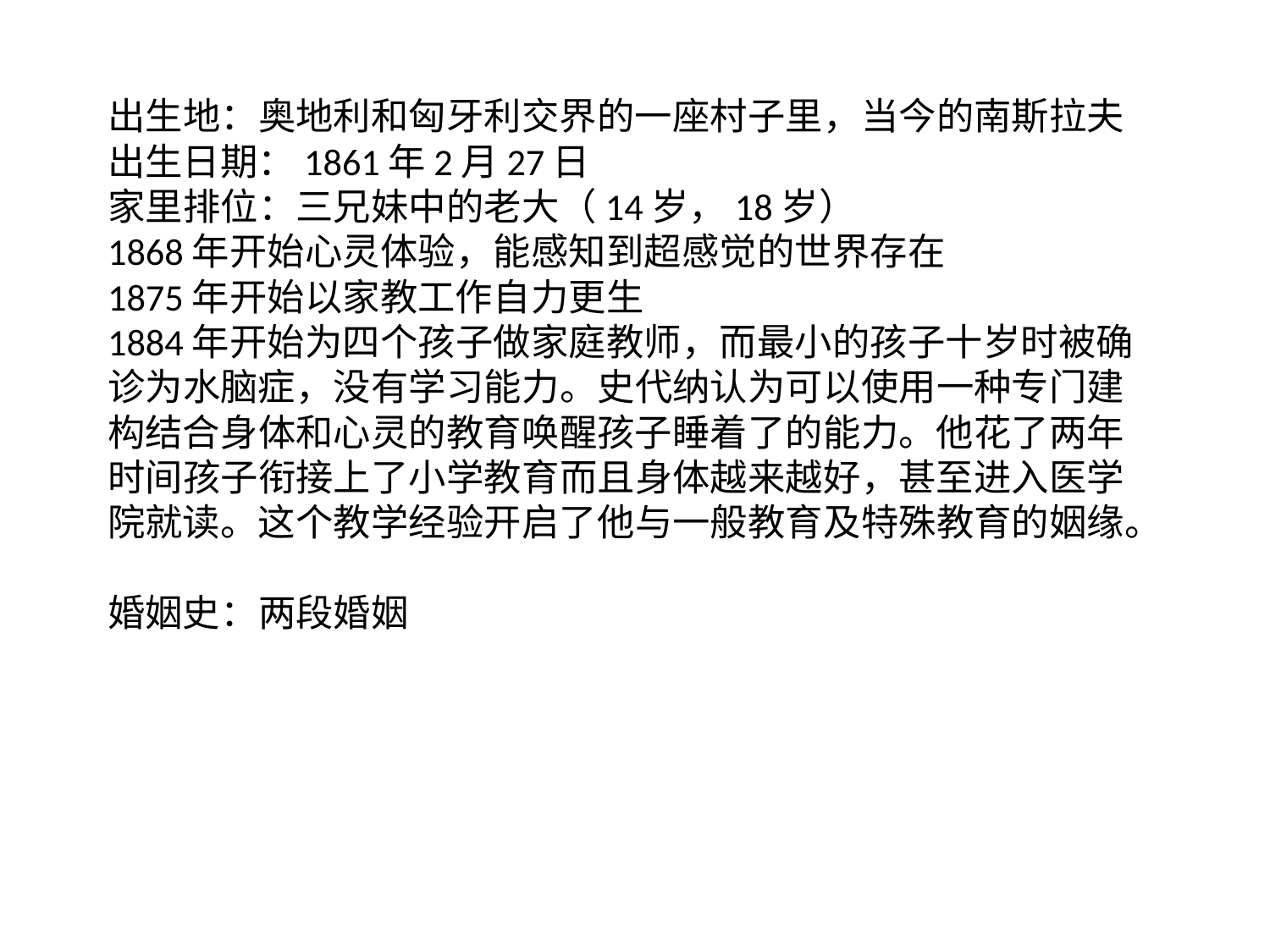

# 出生地：奥地利和匈牙利交界的一座村子里，当今的南斯拉夫 出生日期：1861年2月27日 家里排位：三兄妹中的老大（14岁，18岁） 1868年开始心灵体验，能感知到超感觉的世界存在 1875年开始以家教工作自力更生 1884年开始为四个孩子做家庭教师，而最小的孩子十岁时被确诊为水脑症，没有学习能力。史代纳认为可以使用一种专门建构结合身体和心灵的教育唤醒孩子睡着了的能力。他花了两年时间孩子衔接上了小学教育而且身体越来越好，甚至进入医学院就读。这个教学经验开启了他与一般教育及特殊教育的姻缘。 婚姻史：两段婚姻